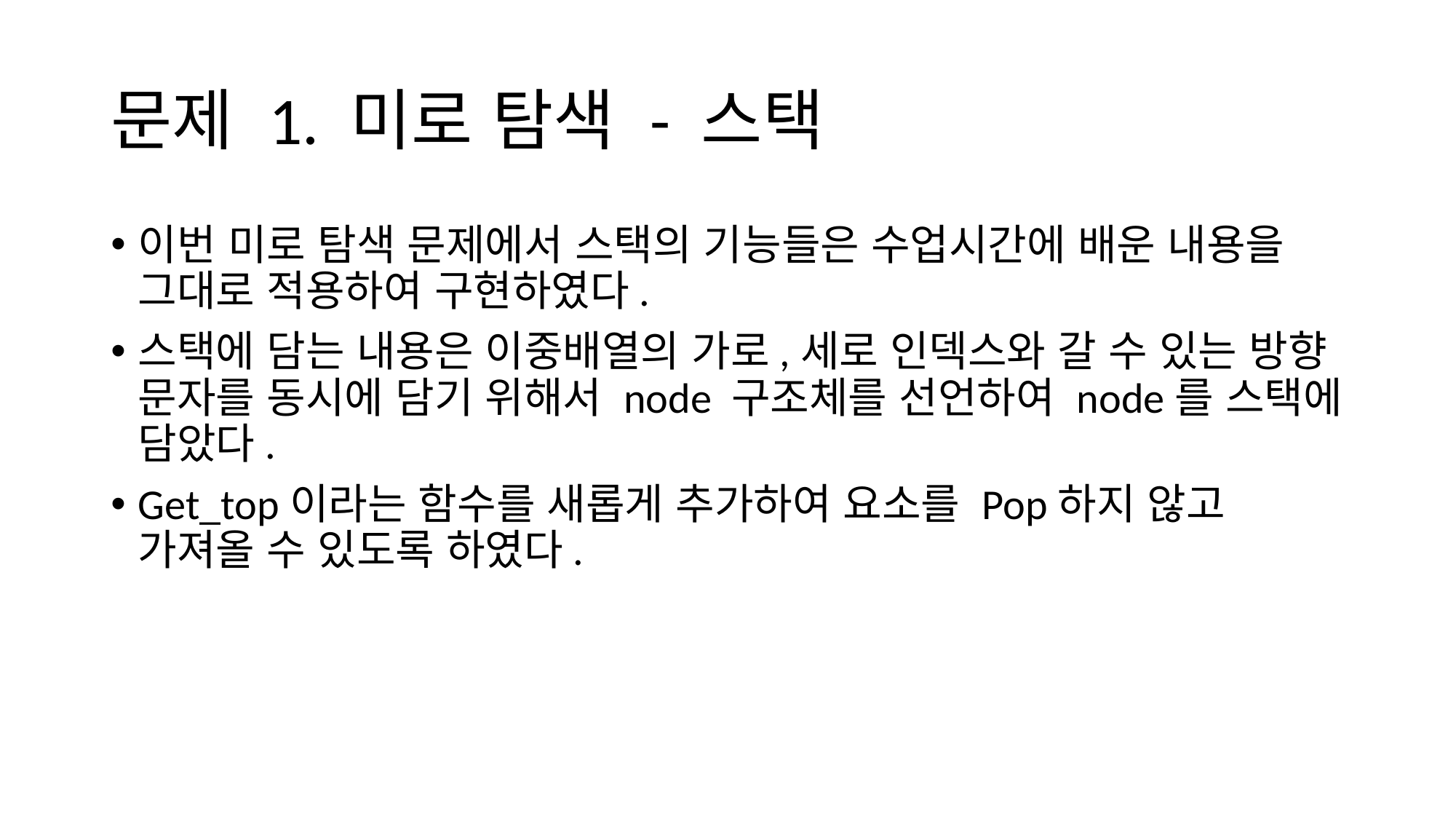

# 문제 1. 미로 탐색 - 스택
이번 미로 탐색 문제에서 스택의 기능들은 수업시간에 배운 내용을 그대로 적용하여 구현하였다.
스택에 담는 내용은 이중배열의 가로,세로 인덱스와 갈 수 있는 방향 문자를 동시에 담기 위해서 node 구조체를 선언하여 node를 스택에 담았다.
Get_top이라는 함수를 새롭게 추가하여 요소를 Pop하지 않고 가져올 수 있도록 하였다.